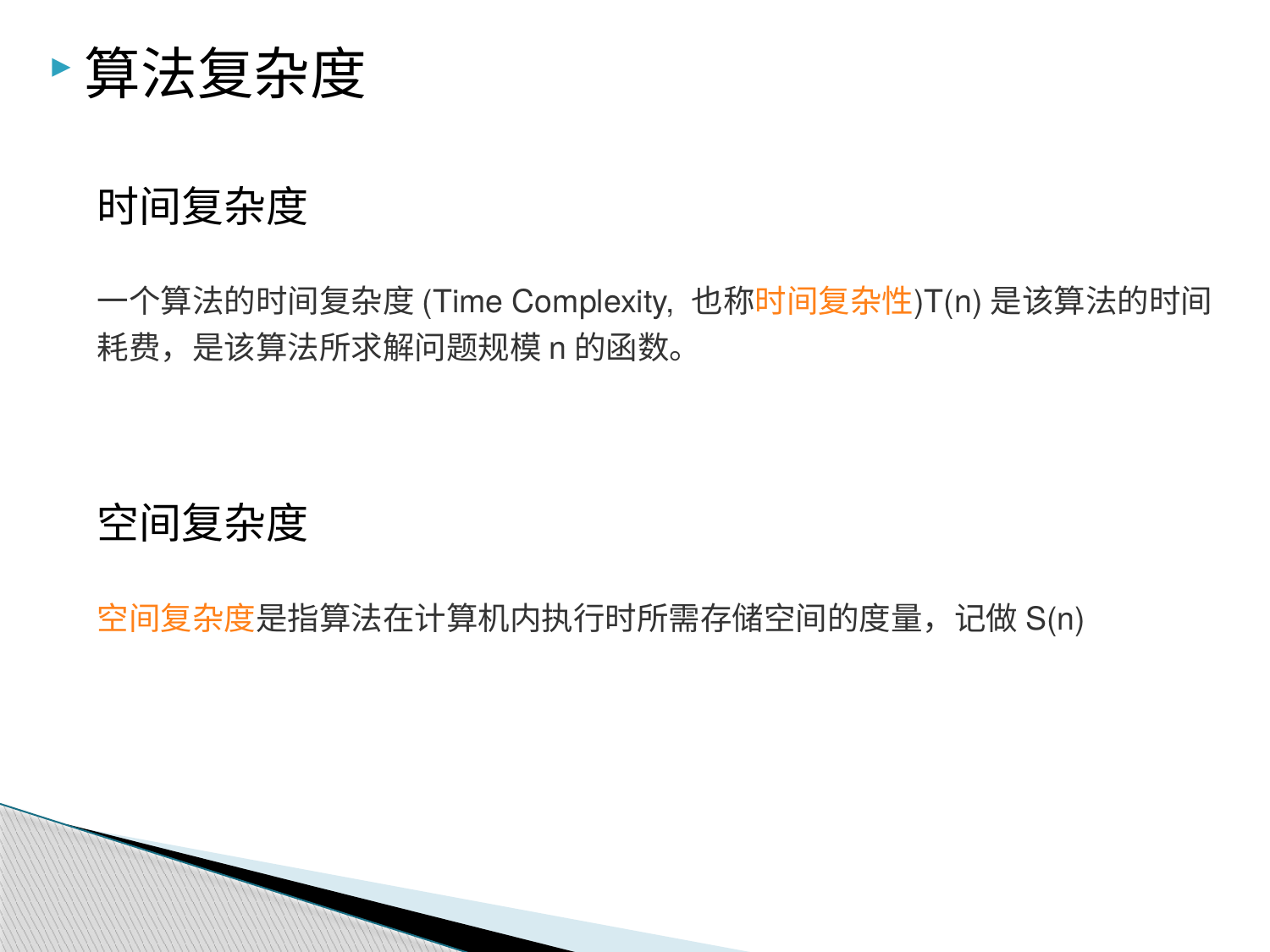

算法复杂度

时间复杂度

一个算法的时间复杂度(Time Complexity, 也称时间复杂性)T(n)是该算法的时间耗费，是该算法所求解问题规模n的函数。
空间复杂度

空间复杂度是指算法在计算机内执行时所需存储空间的度量，记做S(n)